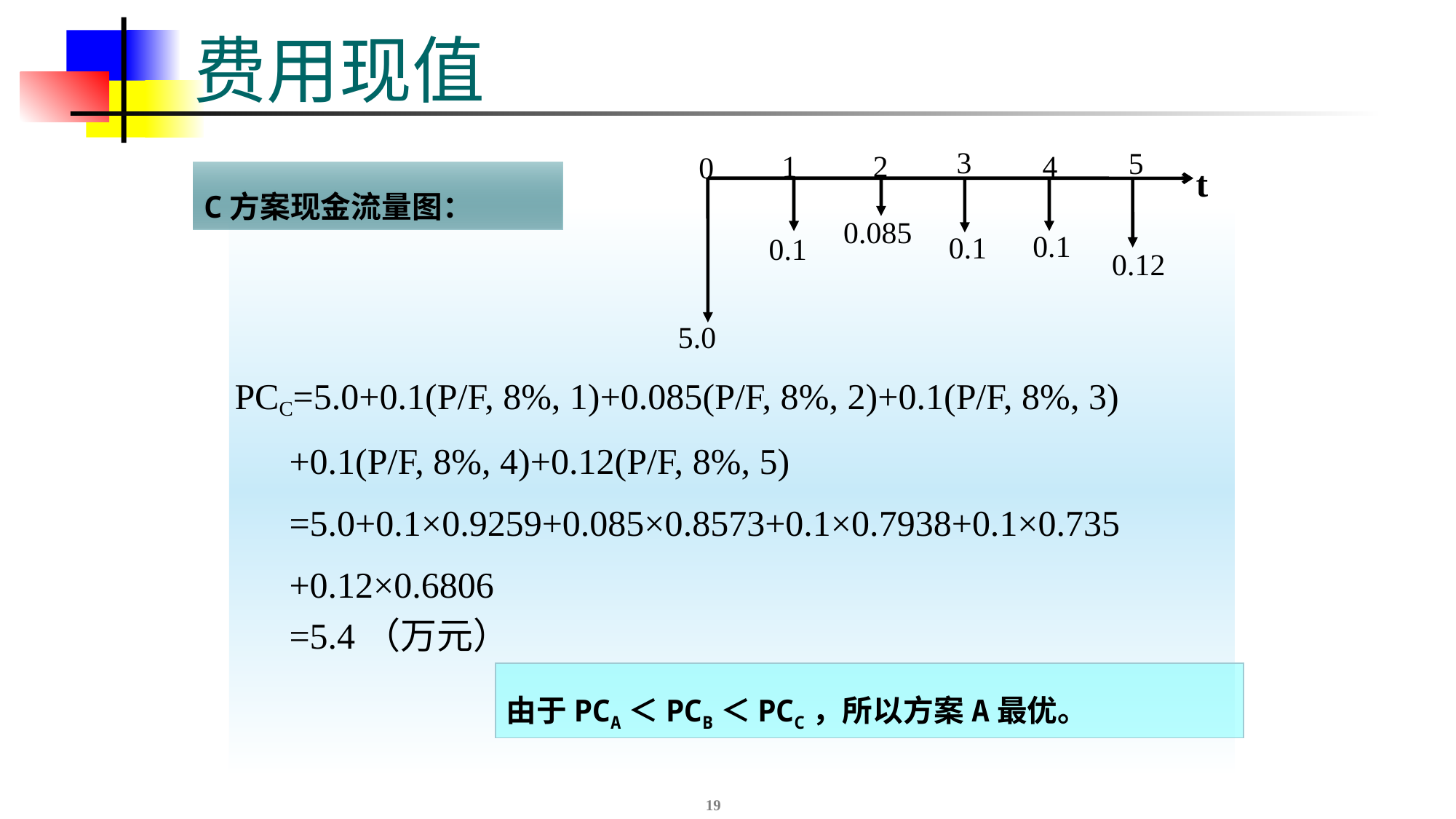

# 费用现值
  5
 1
  2
  4
  3
 0
t
0.085
0.1
0.1
0.1
0.12
5.0

C方案现金流量图：

PCC=5.0+0.1(P/F, 8%, 1)+0.085(P/F, 8%, 2)+0.1(P/F, 8%, 3)
      +0.1(P/F, 8%, 4)+0.12(P/F, 8%, 5)
      =5.0+0.1×0.9259+0.085×0.8573+0.1×0.7938+0.1×0.735
      +0.12×0.6806
      =5.4（万元）

由于PCA＜PCB＜PCC，所以方案A最优。
19